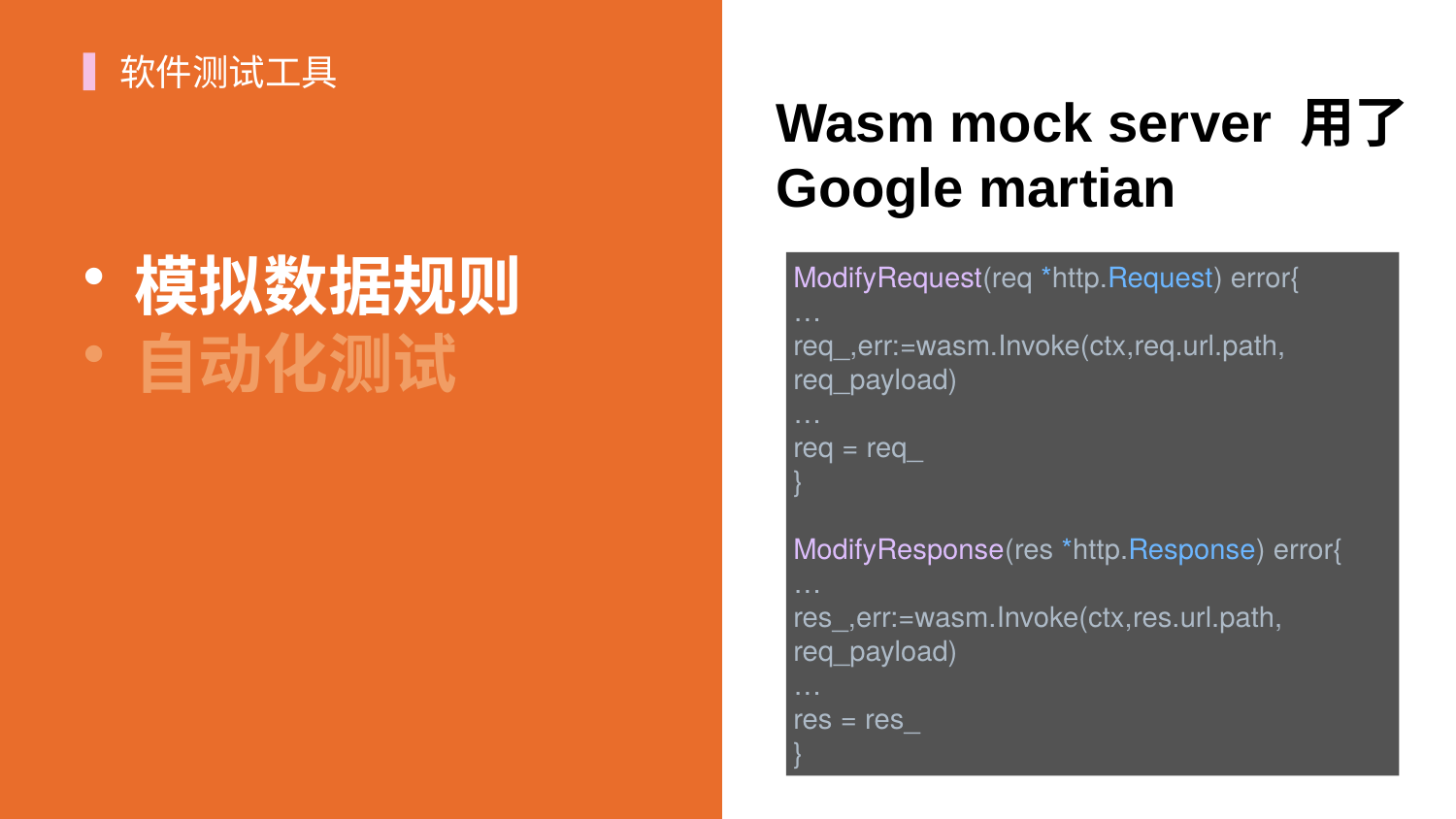

软件测试工具

Wasm mock server 用了
Google martian
模拟数据规则
自动化测试
ModifyRequest(req *http.Request) error{
…
req_,err:=wasm.Invoke(ctx,req.url.path, req_payload)
…
req = req_
}

ModifyResponse(res *http.Response) error{
…
res_,err:=wasm.Invoke(ctx,res.url.path, req_payload)
…
res = res_
}